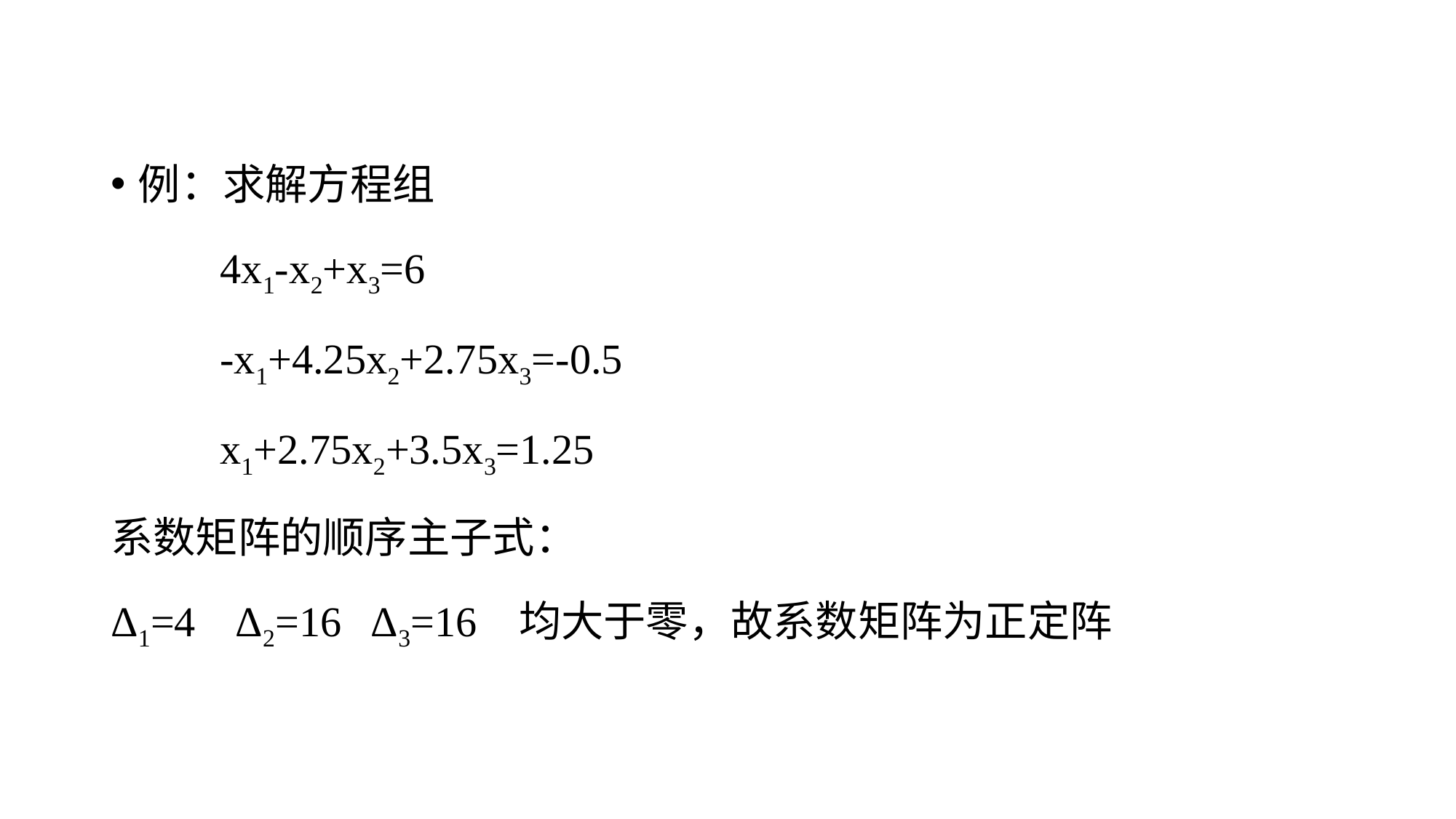

#
例：求解方程组
	4x1-x2+x3=6
	-x1+4.25x2+2.75x3=-0.5
	x1+2.75x2+3.5x3=1.25
系数矩阵的顺序主子式：
Δ1=4    Δ2=16   Δ3=16   均大于零，故系数矩阵为正定阵